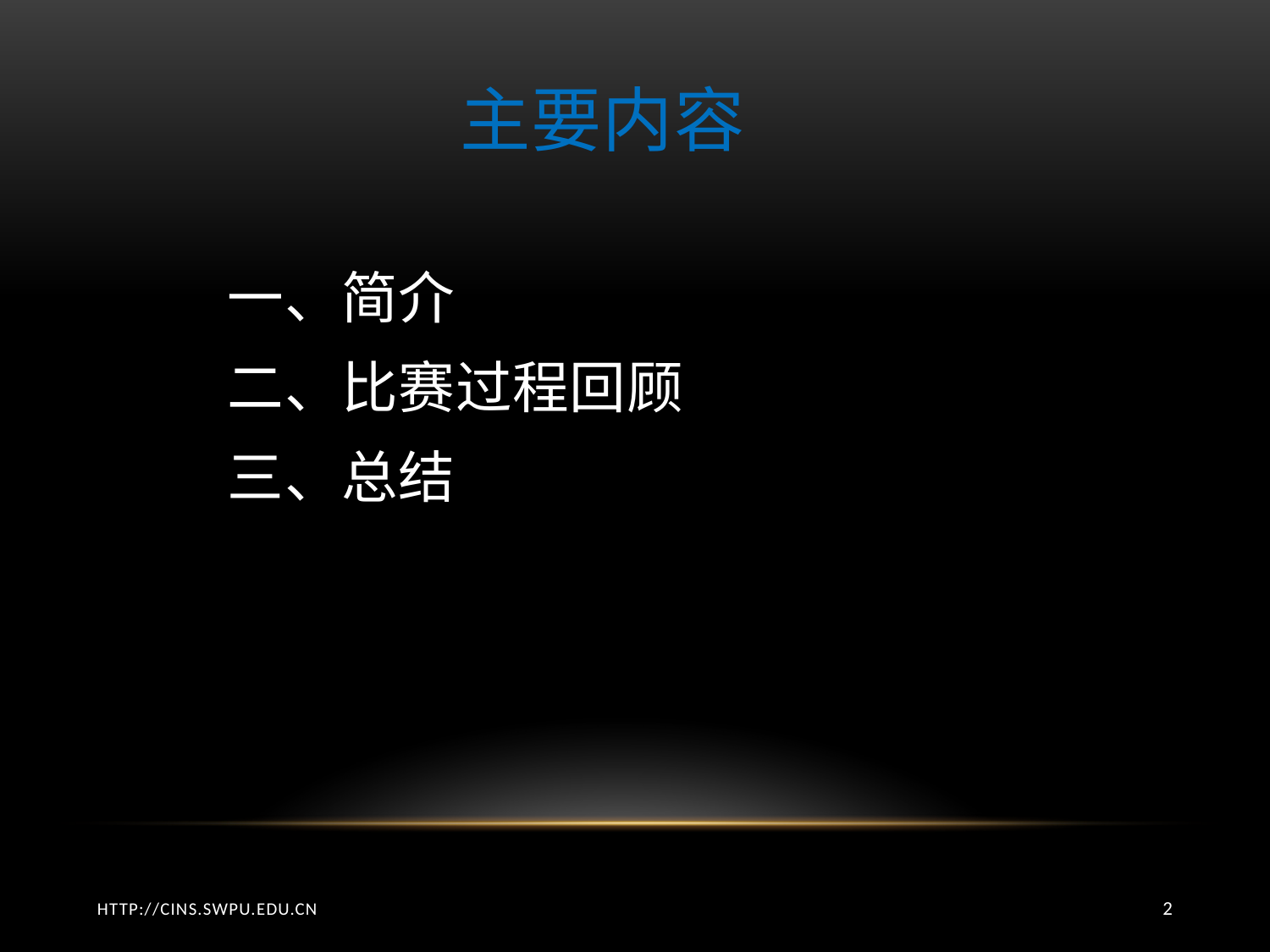

# 主要内容
一、简介
二、比赛过程回顾
三、总结
http://cins.swpu.edu.cn
2